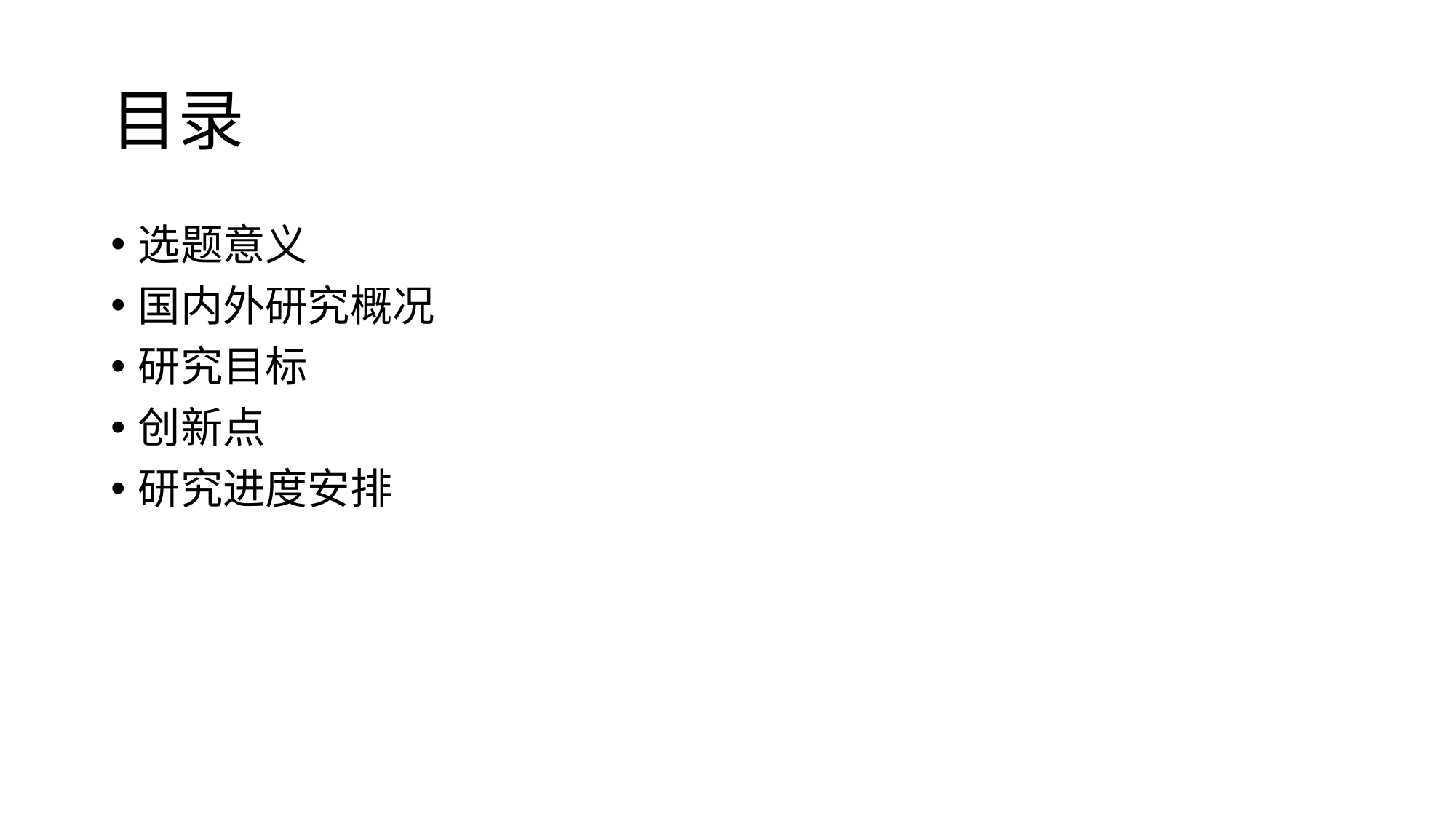

# 目录
选题意义
国内外研究概况
研究目标
创新点
研究进度安排